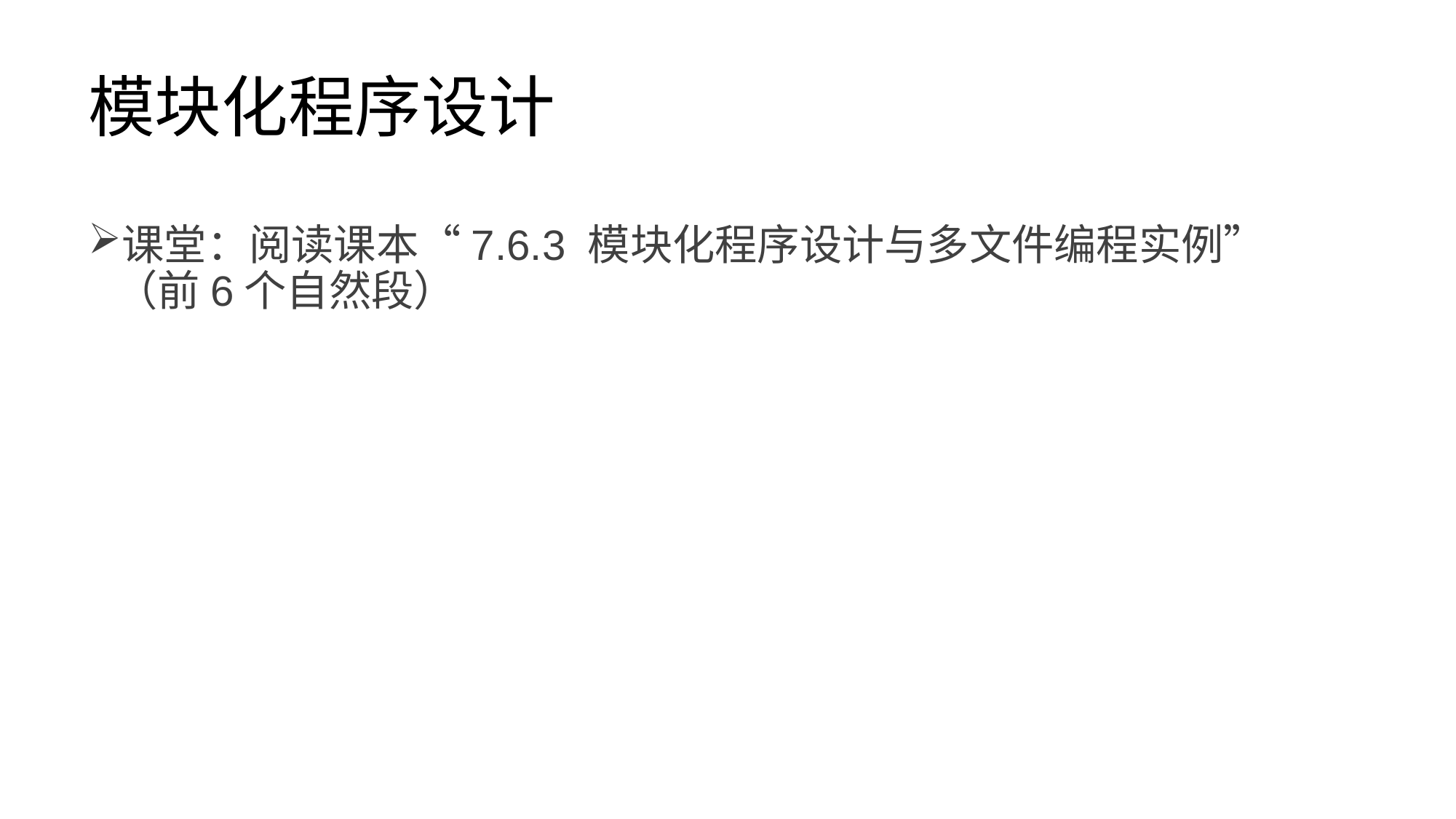

# 模块化程序设计
课堂：阅读课本“7.6.3 模块化程序设计与多文件编程实例”（前6个自然段）